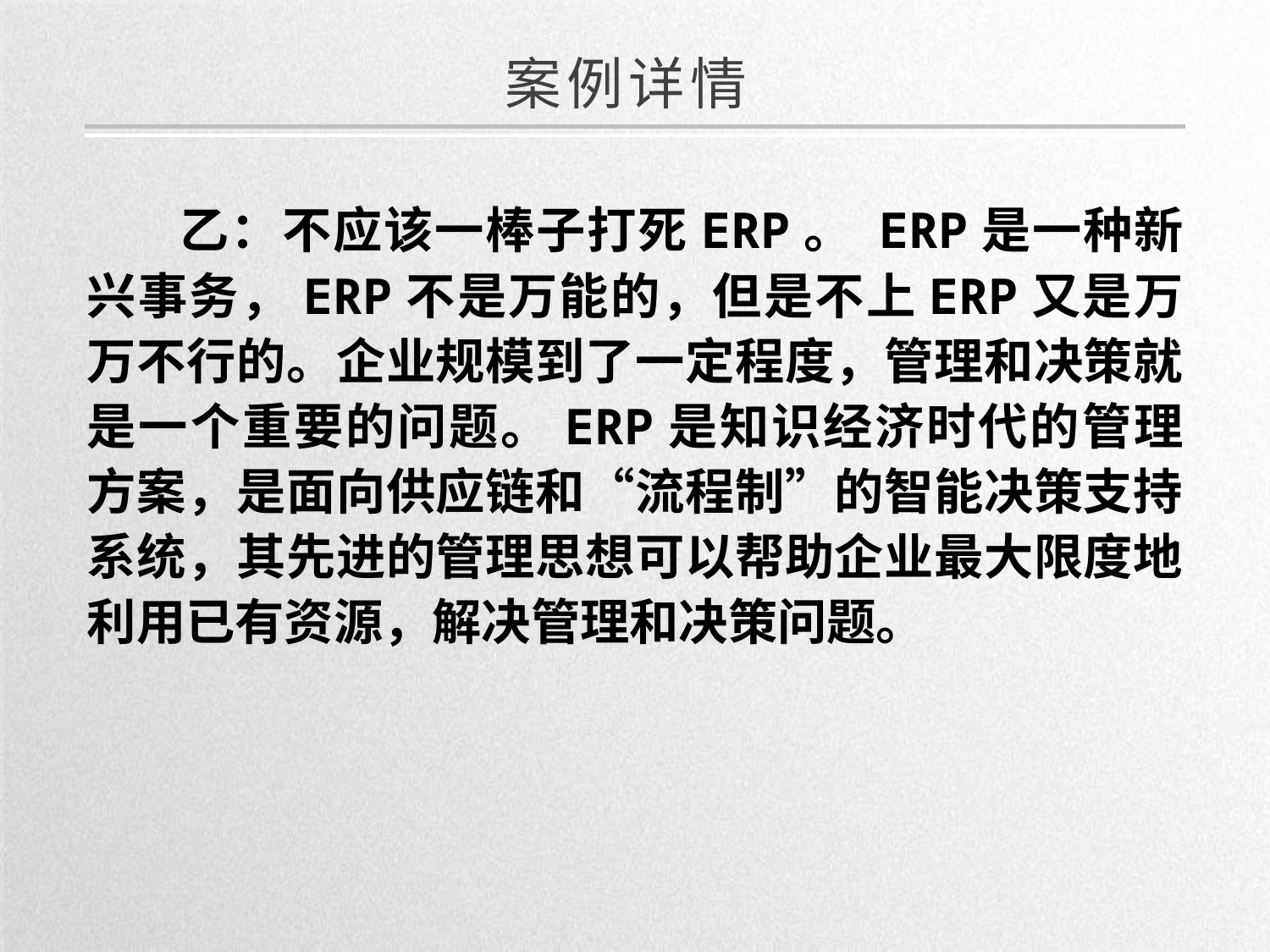

案例详情
 乙：不应该一棒子打死ERP。 ERP是一种新兴事务，ERP不是万能的，但是不上ERP又是万万不行的。企业规模到了一定程度，管理和决策就是一个重要的问题。ERP是知识经济时代的管理方案，是面向供应链和“流程制”的智能决策支持系统，其先进的管理思想可以帮助企业最大限度地利用已有资源，解决管理和决策问题。